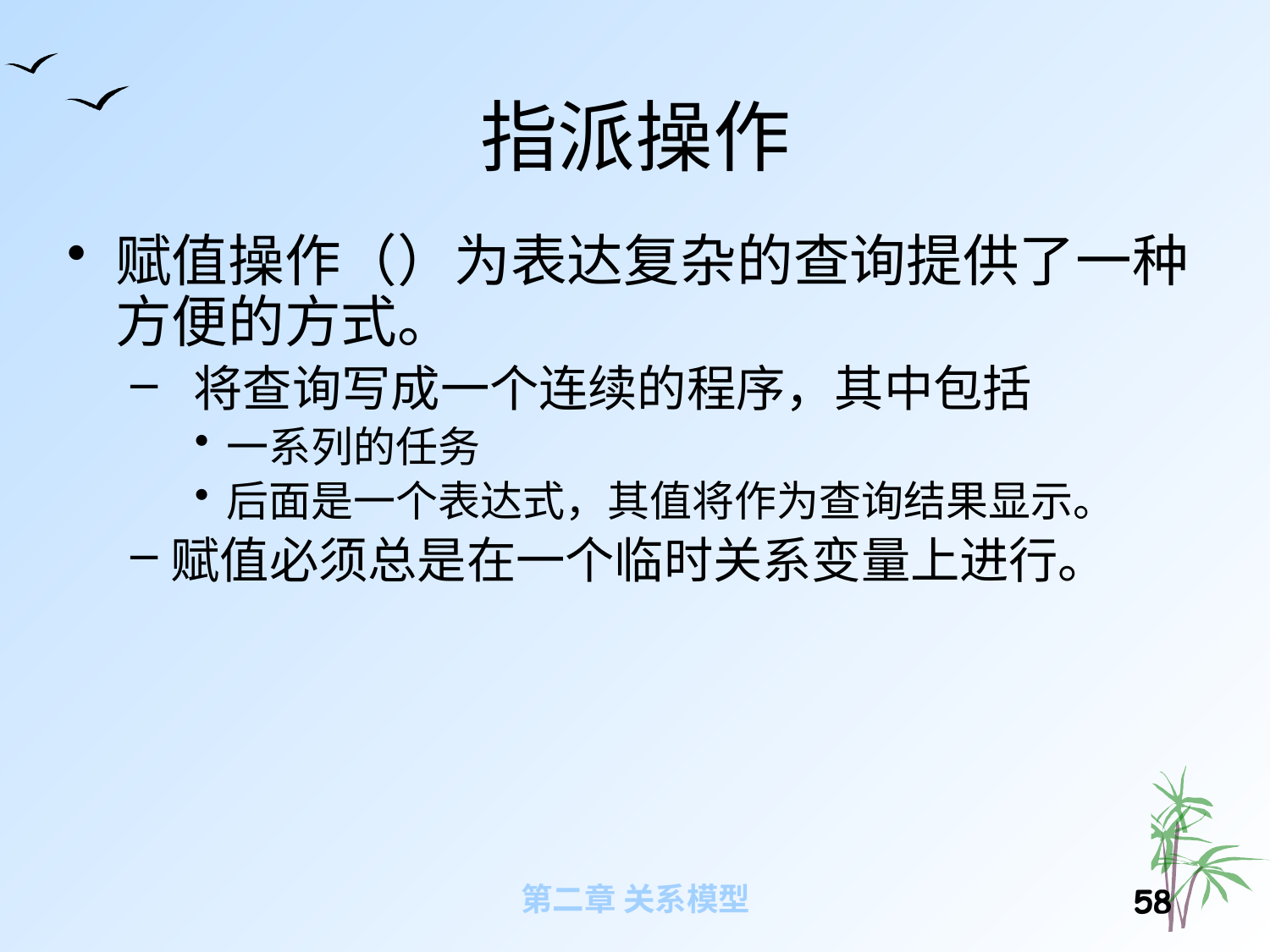

# 指派操作
赋值操作（）为表达复杂的查询提供了一种方便的方式。
 将查询写成一个连续的程序，其中包括
一系列的任务
后面是一个表达式，其值将作为查询结果显示。
赋值必须总是在一个临时关系变量上进行。
第二章 关系模型
58